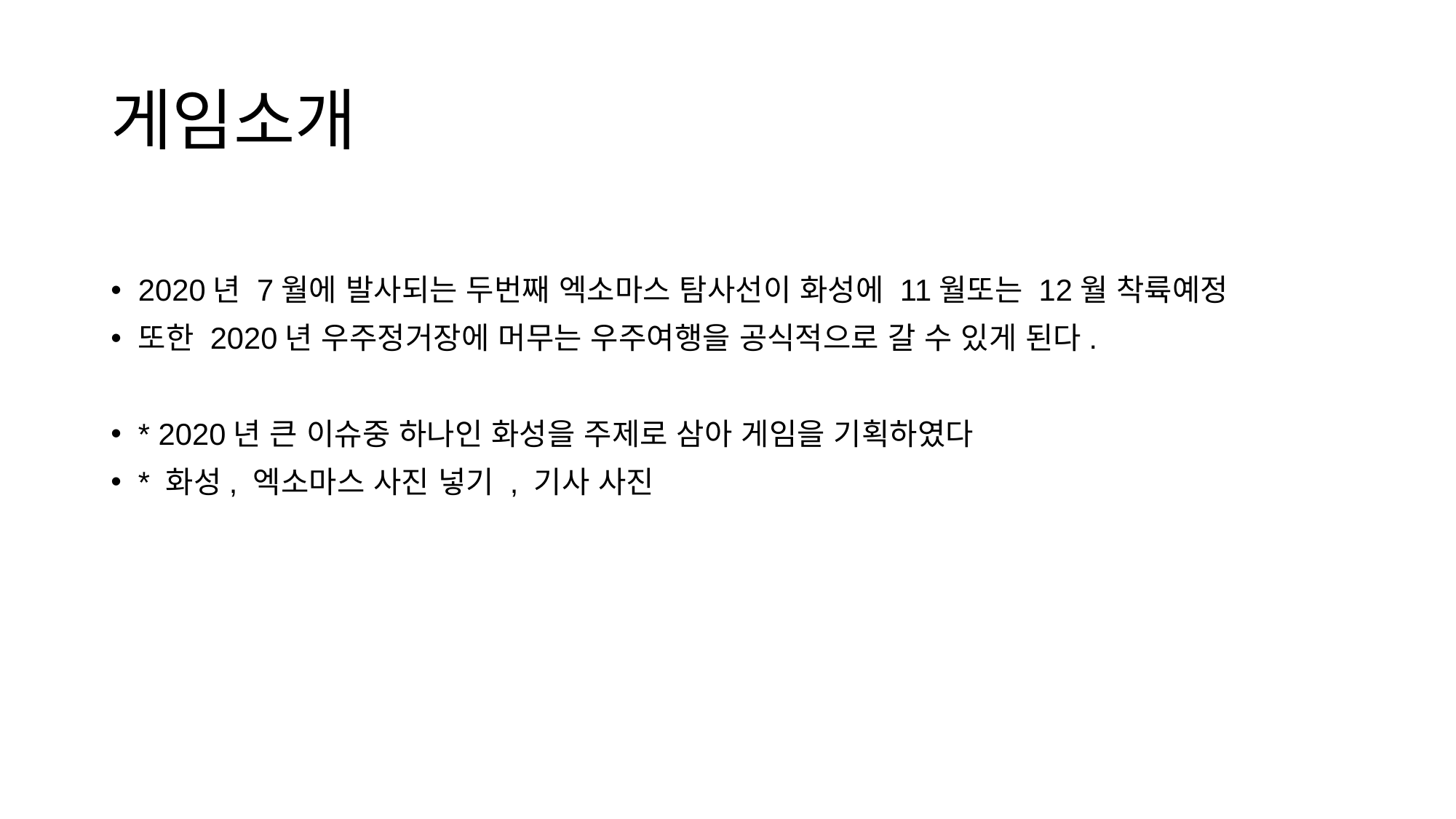

# 게임소개

2020년 7월에 발사되는 두번째 엑소마스 탐사선이 화성에 11월또는 12월 착륙예정
또한 2020년 우주정거장에 머무는 우주여행을 공식적으로 갈 수 있게 된다.

* 2020년 큰 이슈중 하나인 화성을 주제로 삼아 게임을 기획하였다
* 화성, 엑소마스 사진 넣기 , 기사 사진